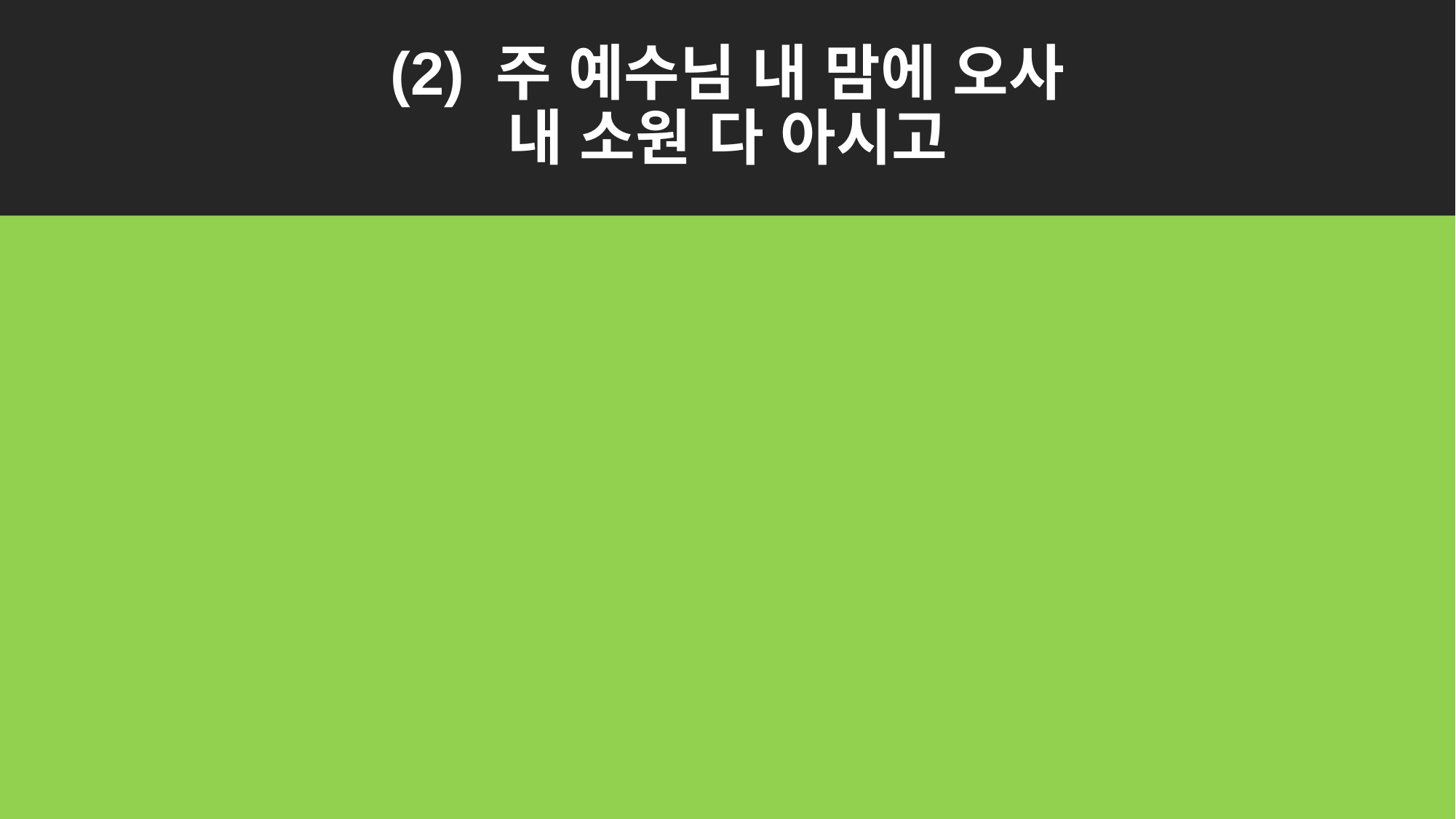

# (2) 주 예수님 내 맘에 오사 내 소원 다 아시고